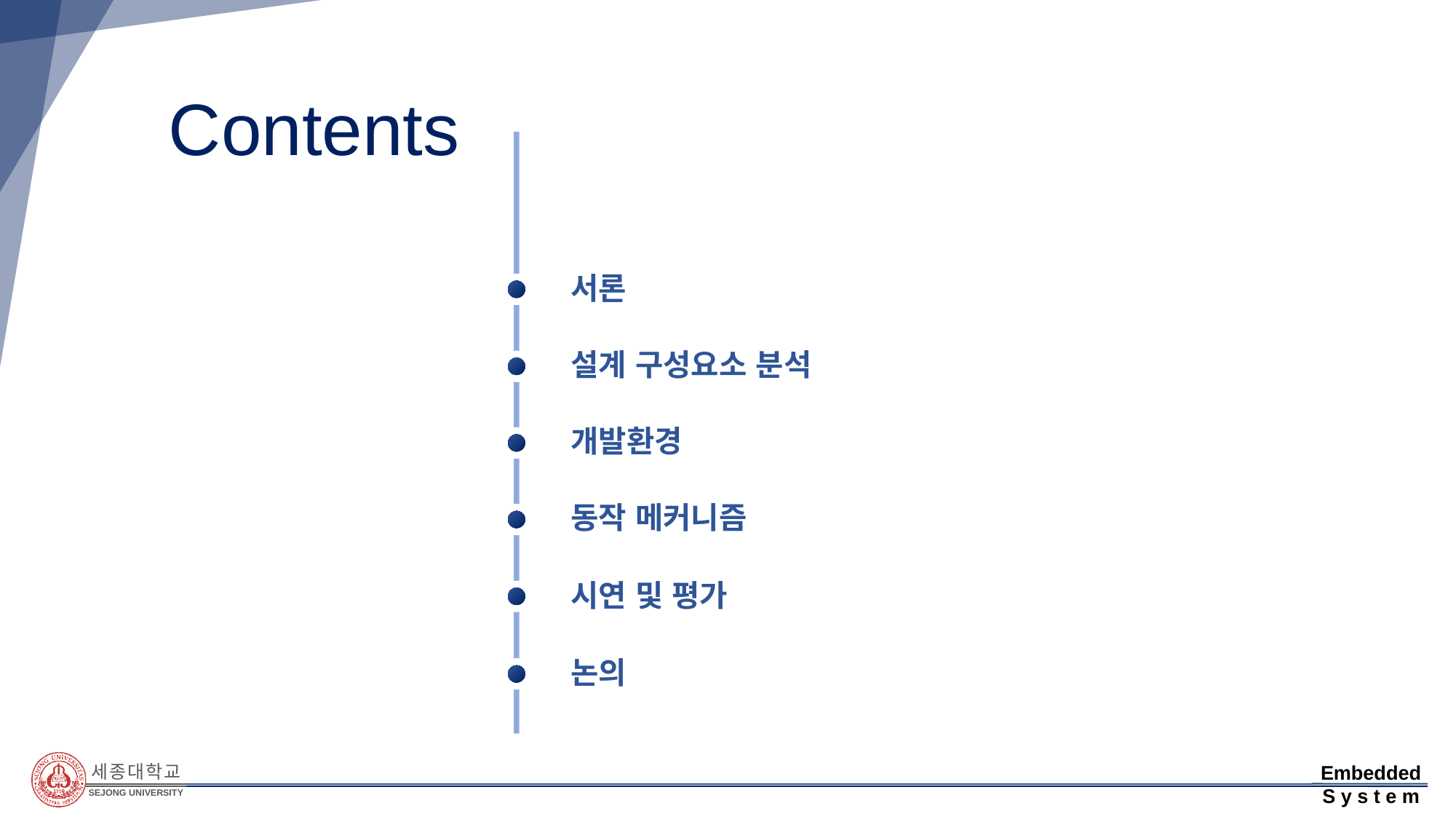

#
서론
설계 구성요소 분석
개발환경
동작 메커니즘
시연 및 평가
논의